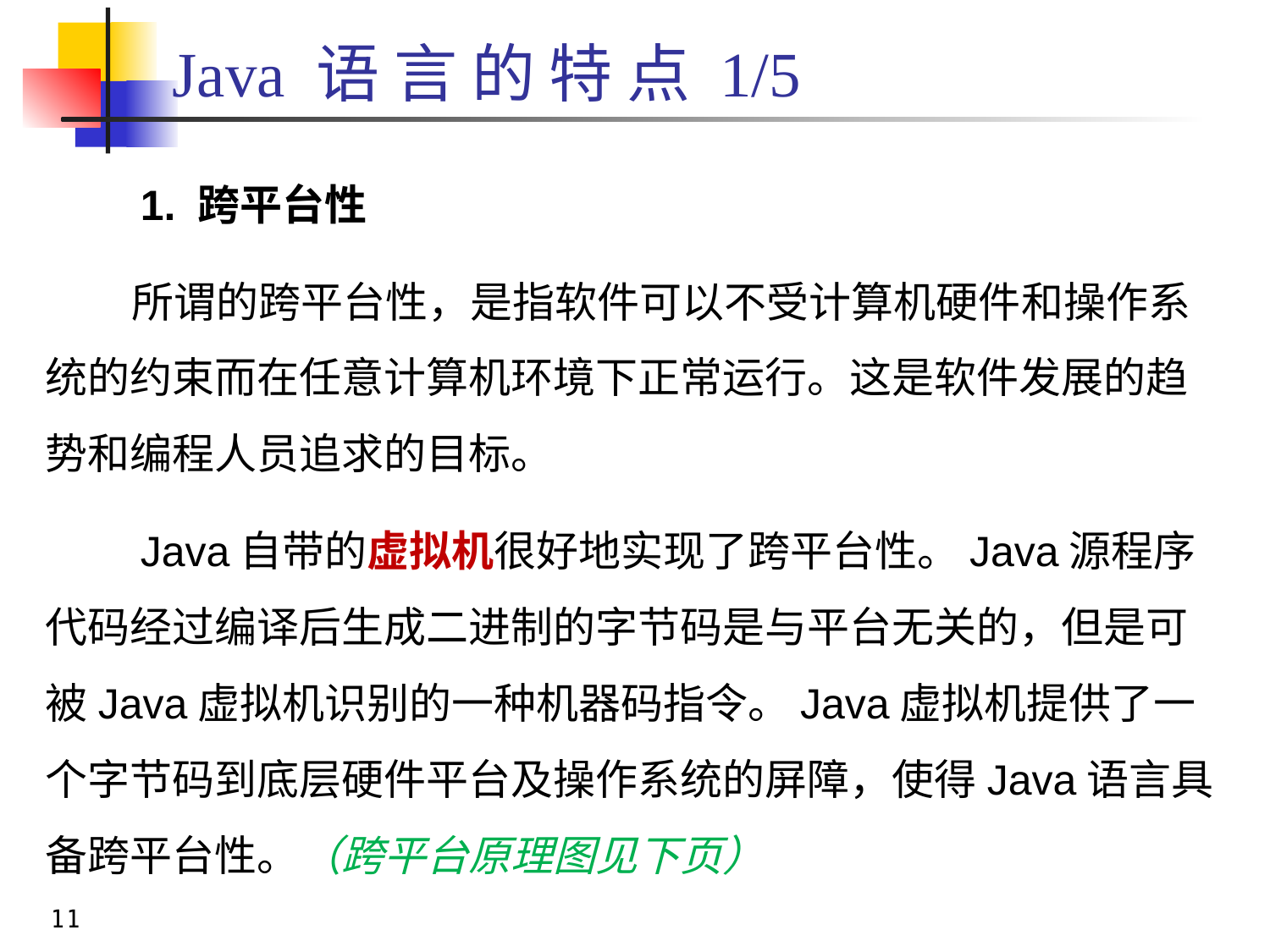

# Java 语 言 的 特 点 1/5
        1. 跨平台性
        所谓的跨平台性，是指软件可以不受计算机硬件和操作系统的约束而在任意计算机环境下正常运行。这是软件发展的趋势和编程人员追求的目标。
        Java自带的虚拟机很好地实现了跨平台性。Java源程序代码经过编译后生成二进制的字节码是与平台无关的，但是可被Java虚拟机识别的一种机器码指令。Java虚拟机提供了一个字节码到底层硬件平台及操作系统的屏障，使得Java语言具备跨平台性。（跨平台原理图见下页）
11